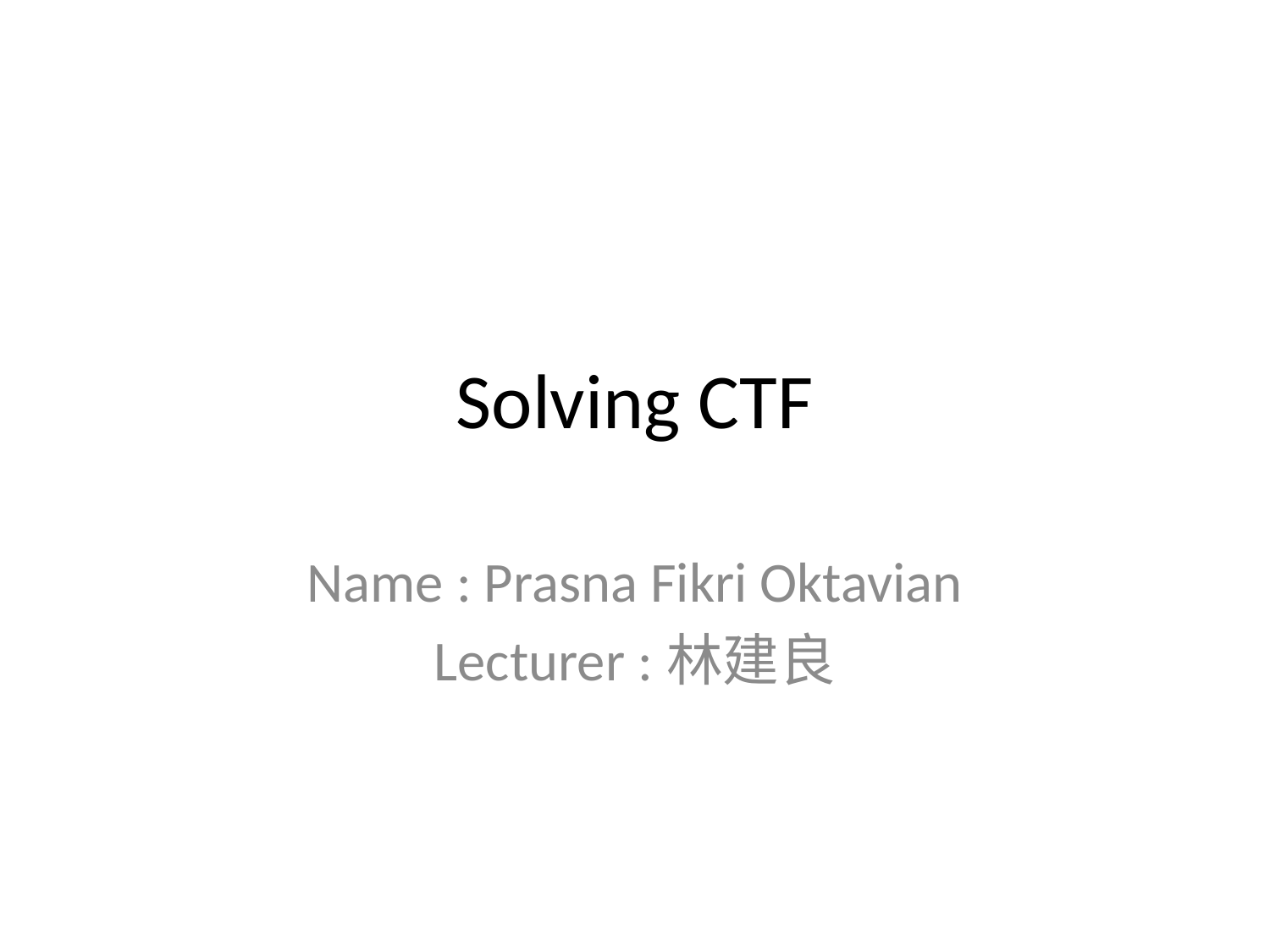

# Solving CTF
Name : Prasna Fikri Oktavian
Lecturer :林建良